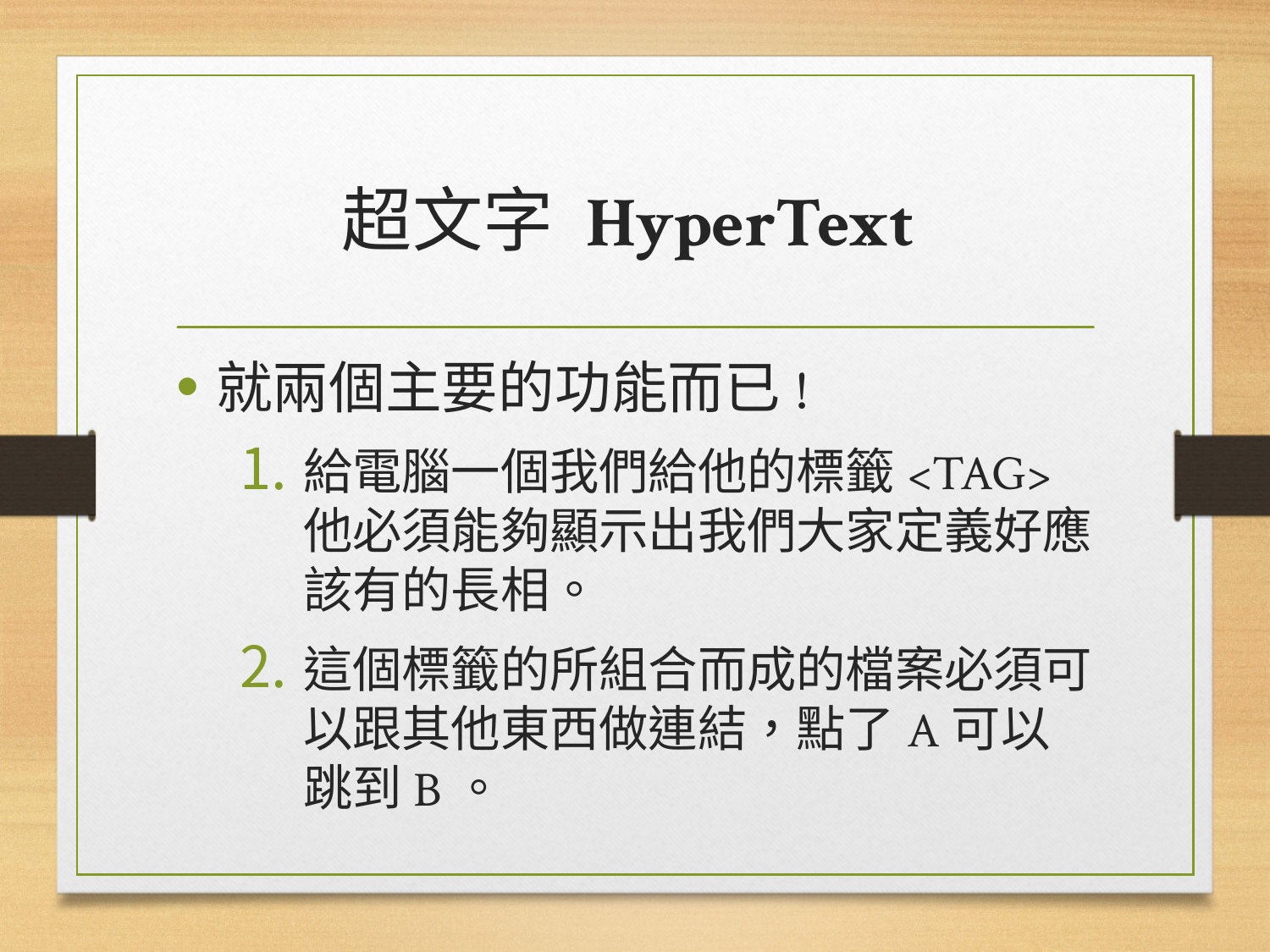

# 超文字 HyperText
就兩個主要的功能而已!
給電腦一個我們給他的標籤<TAG>他必須能夠顯示出我們大家定義好應該有的長相。
這個標籤的所組合而成的檔案必須可以跟其他東西做連結，點了A可以跳到B。